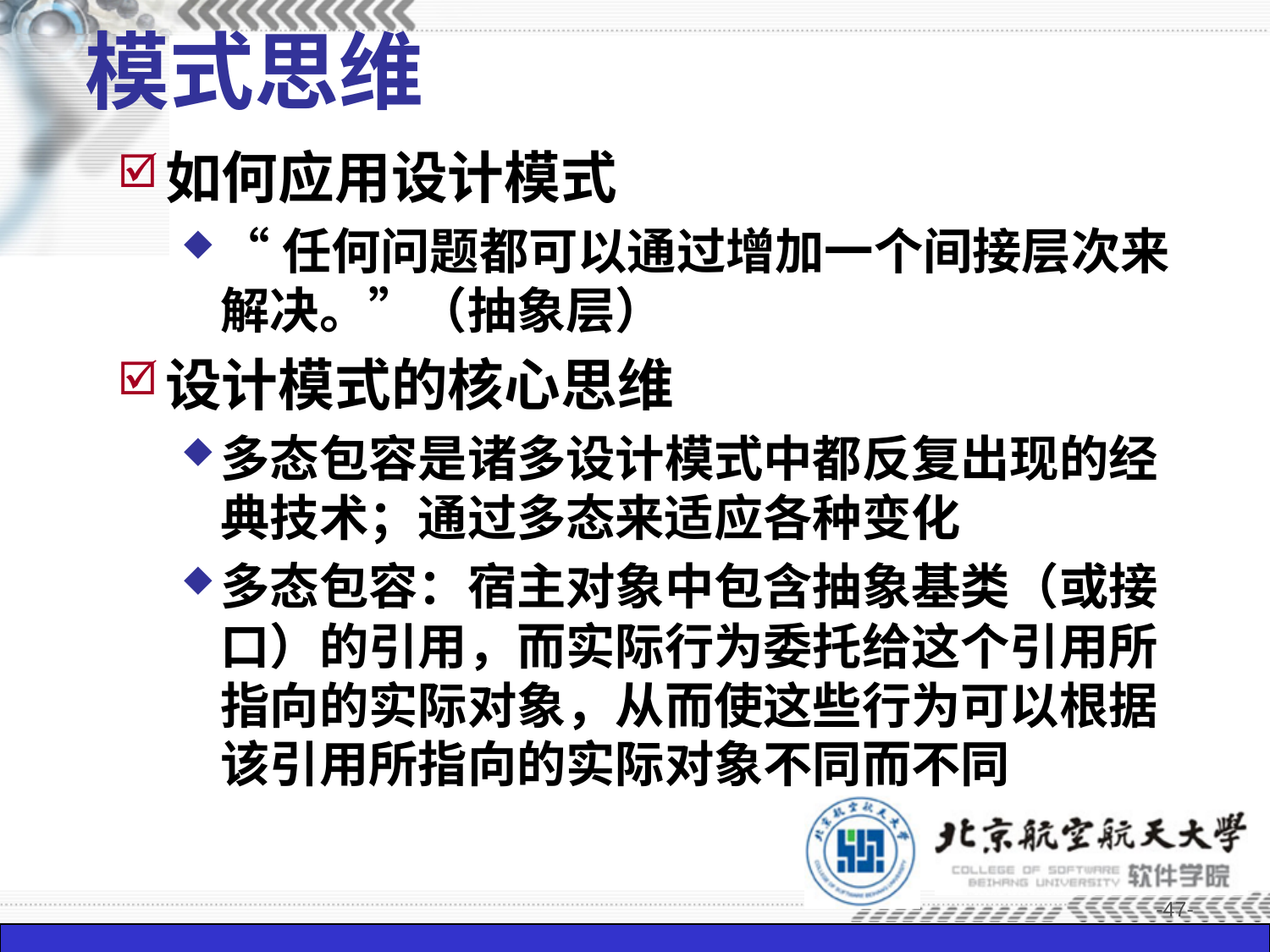

# 模式思维
如何应用设计模式
“任何问题都可以通过增加一个间接层次来解决。”（抽象层）
设计模式的核心思维
多态包容是诸多设计模式中都反复出现的经典技术；通过多态来适应各种变化
多态包容：宿主对象中包含抽象基类（或接口）的引用，而实际行为委托给这个引用所指向的实际对象，从而使这些行为可以根据该引用所指向的实际对象不同而不同
-47-